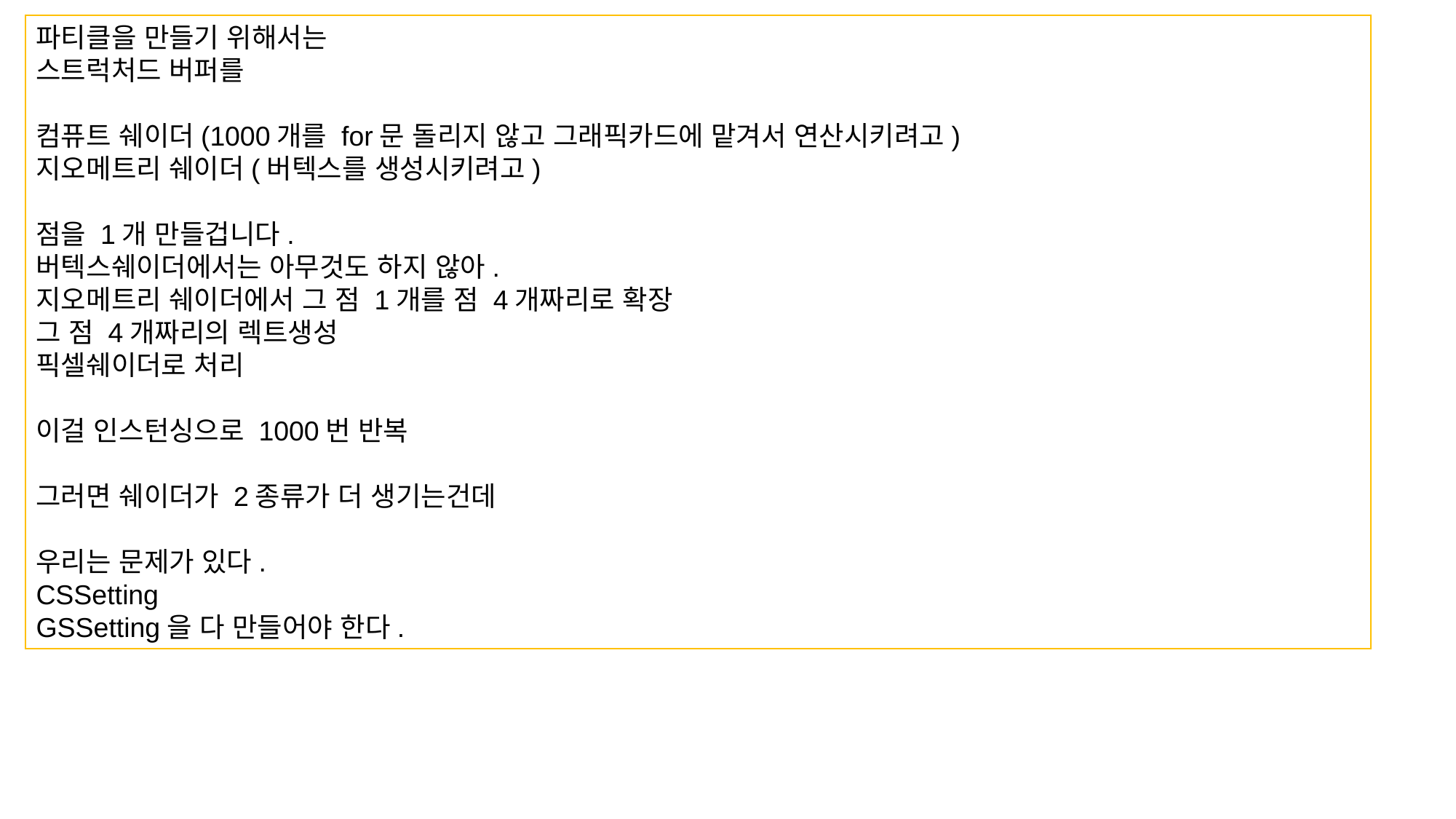

파티클을 만들기 위해서는
스트럭처드 버퍼를

컴퓨트 쉐이더(1000개를 for문 돌리지 않고 그래픽카드에 맡겨서 연산시키려고)
지오메트리 쉐이더(버텍스를 생성시키려고)

점을 1개 만들겁니다.
버텍스쉐이더에서는 아무것도 하지 않아.
지오메트리 쉐이더에서 그 점 1개를 점 4개짜리로 확장
그 점 4개짜리의 렉트생성
픽셀쉐이더로 처리

이걸 인스턴싱으로 1000번 반복

그러면 쉐이더가 2종류가 더 생기는건데

우리는 문제가 있다.
CSSetting
GSSetting을 다 만들어야 한다.